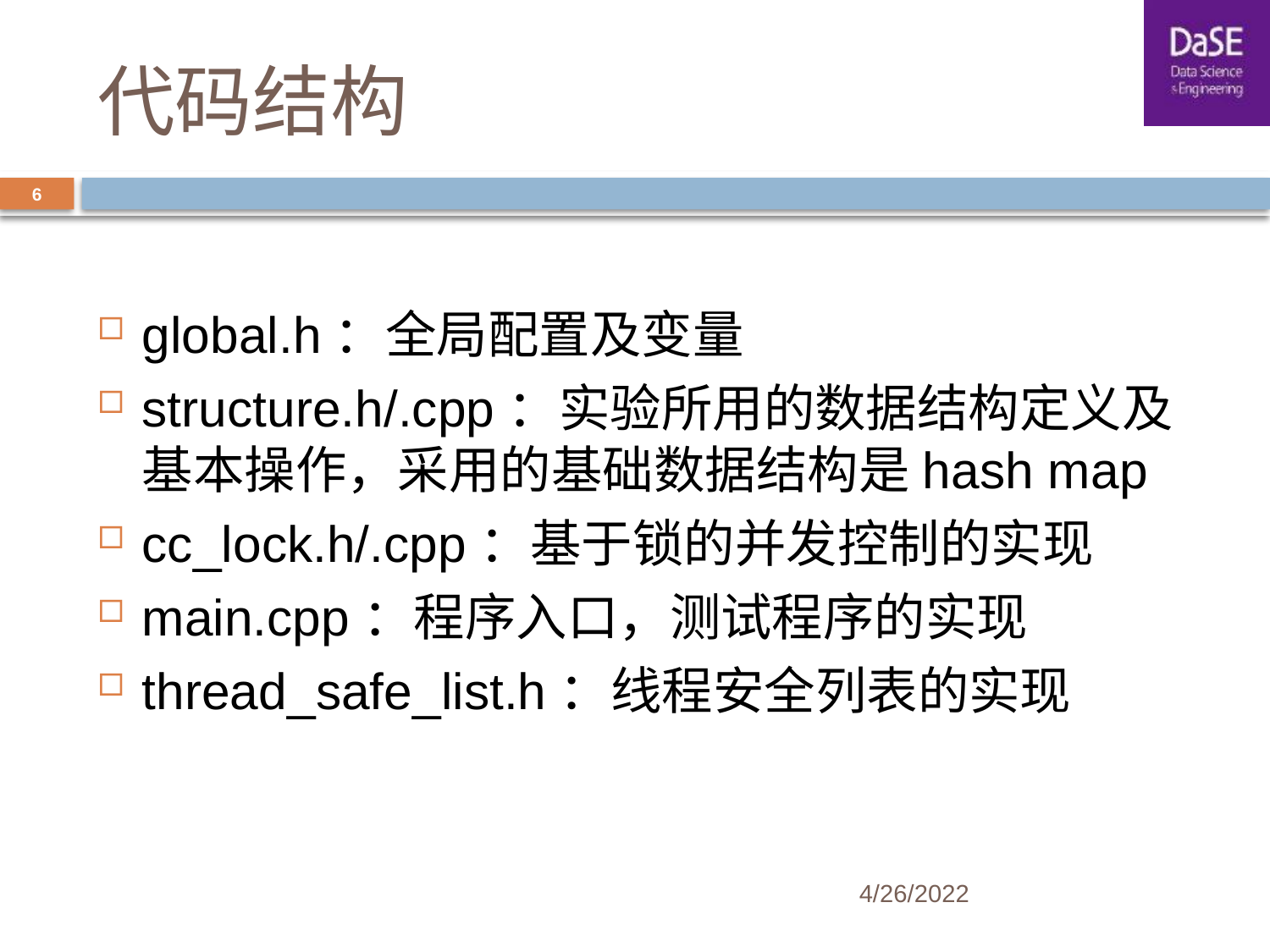

# 代码结构
6

global.h：全局配置及变量
structure.h/.cpp：实验所用的数据结构定义及基本操作，采用的基础数据结构是hash map
cc_lock.h/.cpp：基于锁的并发控制的实现
main.cpp：程序入口，测试程序的实现
thread_safe_list.h：线程安全列表的实现

4/26/2022